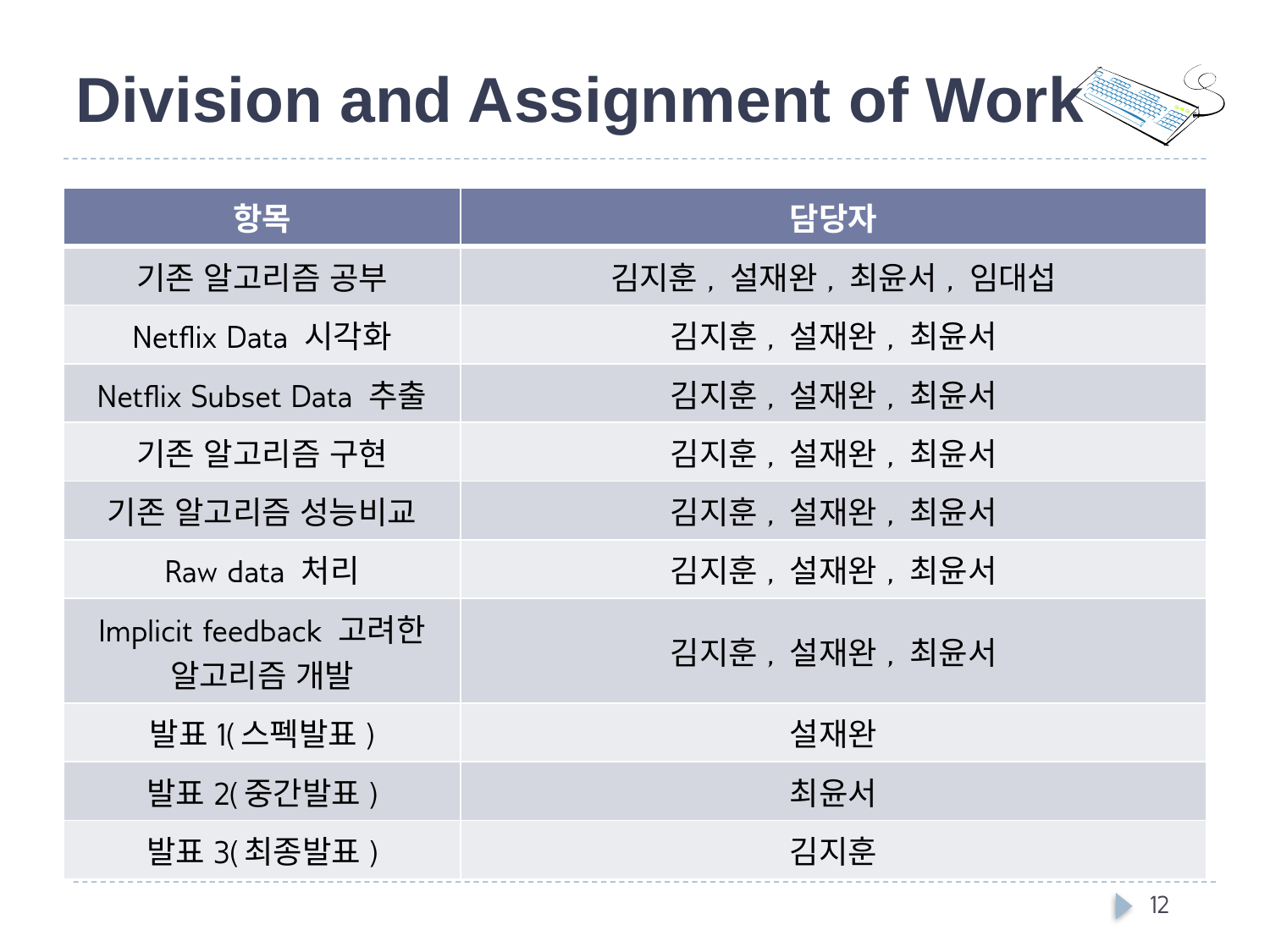

# Division and Assignment of Work
| 항목 | 담당자 |
| --- | --- |
| 기존 알고리즘 공부 | 김지훈, 설재완, 최윤서, 임대섭 |
| Netflix Data 시각화 | 김지훈, 설재완, 최윤서 |
| Netflix Subset Data 추출 | 김지훈, 설재완, 최윤서 |
| 기존 알고리즘 구현 | 김지훈, 설재완, 최윤서 |
| 기존 알고리즘 성능비교 | 김지훈, 설재완, 최윤서 |
| Raw data 처리 | 김지훈, 설재완, 최윤서 |
| Implicit feedback 고려한 알고리즘 개발 | 김지훈, 설재완, 최윤서 |
| 발표1(스펙발표) | 설재완 |
| 발표2(중간발표) | 최윤서 |
| 발표3(최종발표) | 김지훈 |
12